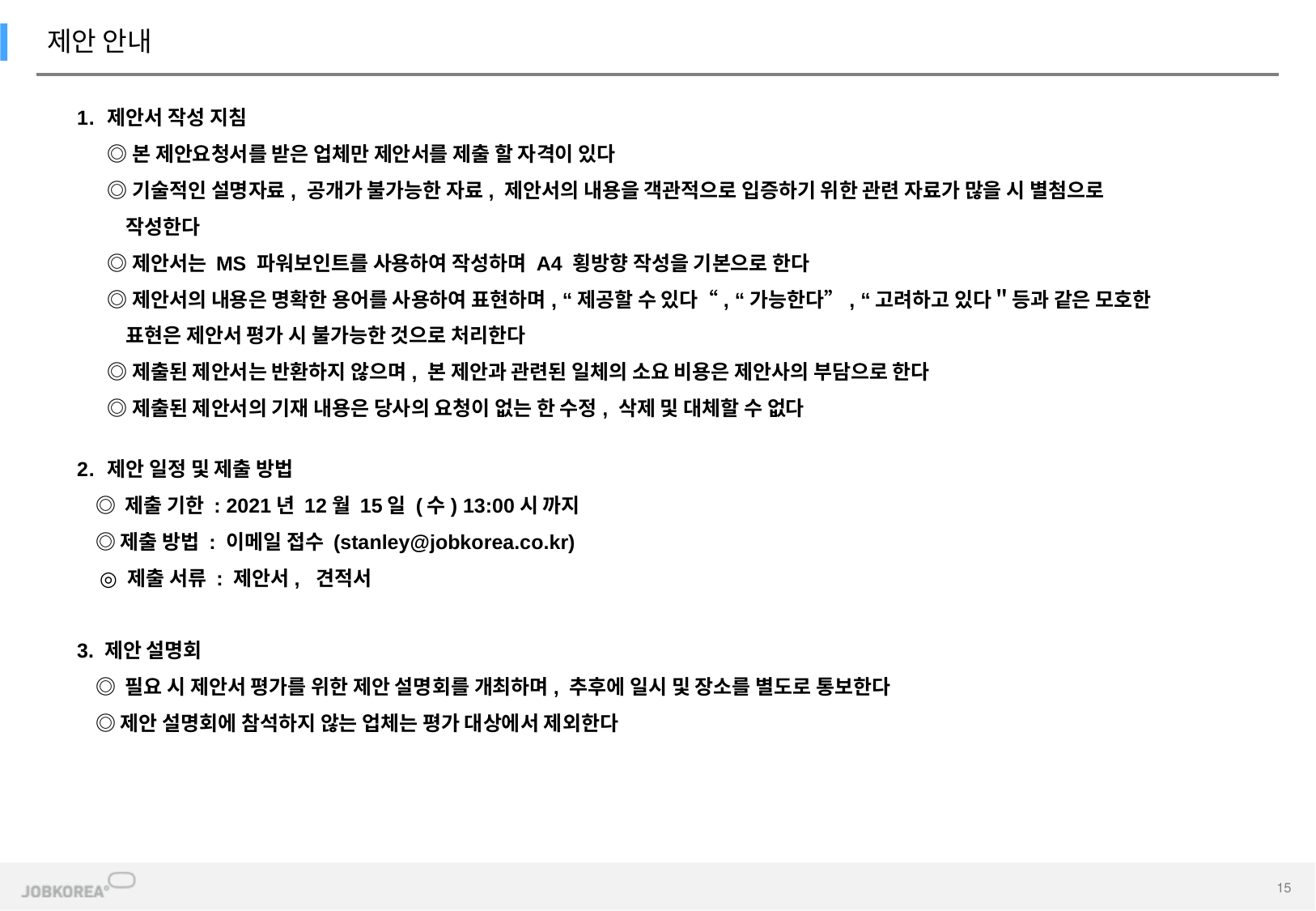

제안 안내
제안서 작성 지침
◎ 본 제안요청서를 받은 업체만 제안서를 제출 할 자격이 있다
◎ 기술적인 설명자료, 공개가 불가능한 자료, 제안서의 내용을 객관적으로 입증하기 위한 관련 자료가 많을 시 별첨으로
    작성한다
◎ 제안서는 MS 파워보인트를 사용하여 작성하며 A4 횡방향 작성을 기본으로 한다
◎ 제안서의 내용은 명확한 용어를 사용하여 표현하며, “제공할 수 있다“, “가능한다”, “고려하고 있다＂등과 같은 모호한
    표현은 제안서 평가 시 불가능한 것으로 처리한다
◎ 제출된 제안서는 반환하지 않으며, 본 제안과 관련된 일체의 소요 비용은 제안사의 부담으로 한다
◎ 제출된 제안서의 기재 내용은 당사의 요청이 없는 한 수정, 삭제 및 대체할 수 없다
제안 일정 및 제출 방법
    ◎ 제출 기한 : 2021년 12월 15일 (수) 13:00시 까지
    ◎ 제출 방법 : 이메일 접수 (stanley@jobkorea.co.kr)
    ◎ 제출 서류 : 제안서,  견적서
3. 제안 설명회
    ◎ 필요 시 제안서 평가를 위한 제안 설명회를 개최하며, 추후에 일시 및 장소를 별도로 통보한다
    ◎ 제안 설명회에 참석하지 않는 업체는 평가 대상에서 제외한다
15